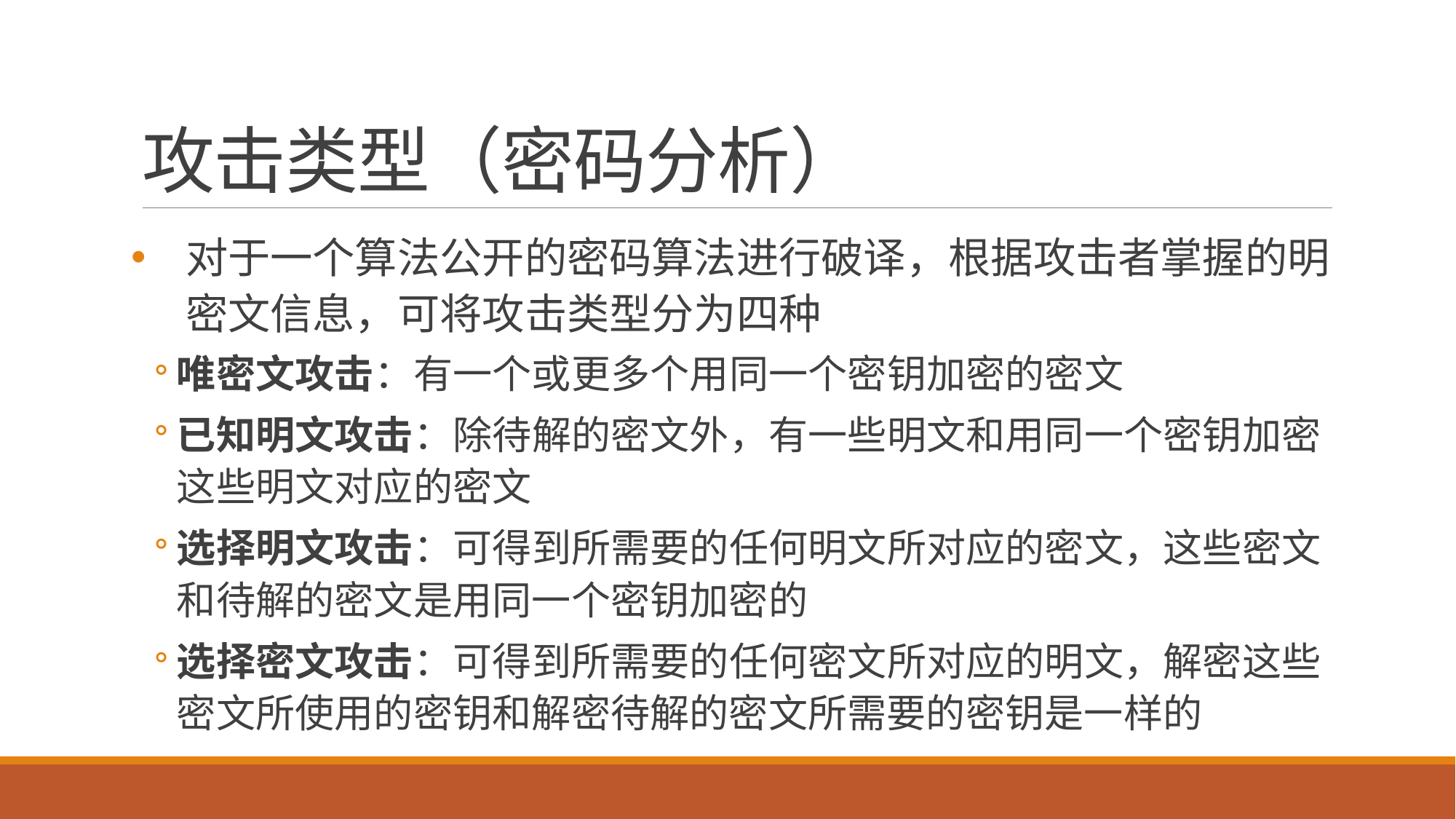

# 攻击类型（密码分析）
对于一个算法公开的密码算法进行破译，根据攻击者掌握的明密文信息，可将攻击类型分为四种
唯密文攻击：有一个或更多个用同一个密钥加密的密文
已知明文攻击：除待解的密文外，有一些明文和用同一个密钥加密这些明文对应的密文
选择明文攻击：可得到所需要的任何明文所对应的密文，这些密文和待解的密文是用同一个密钥加密的
选择密文攻击：可得到所需要的任何密文所对应的明文，解密这些密文所使用的密钥和解密待解的密文所需要的密钥是一样的